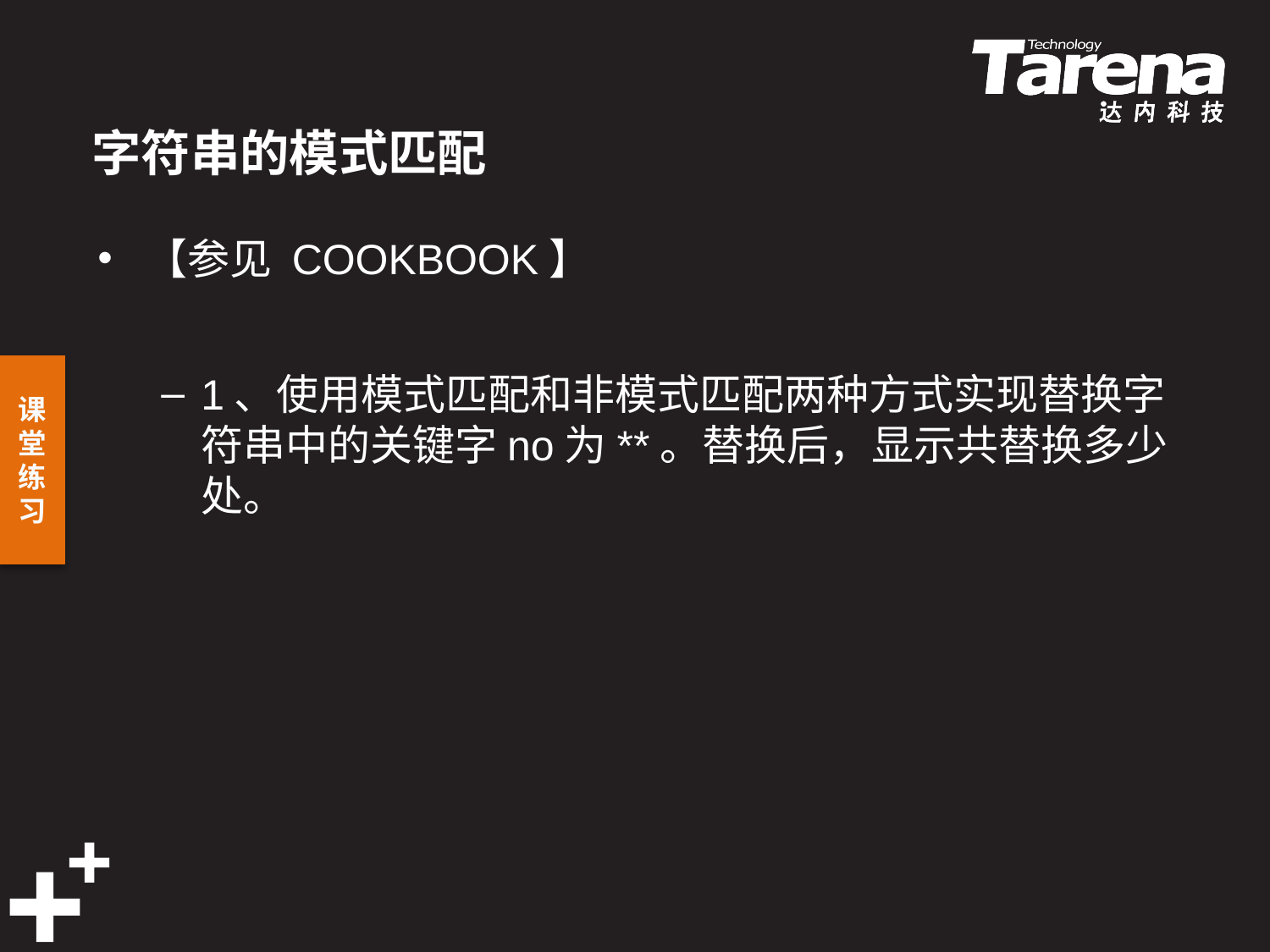

# 字符串的模式匹配
【参见 COOKBOOK】

1、使用模式匹配和非模式匹配两种方式实现替换字符串中的关键字no为**。替换后，显示共替换多少处。